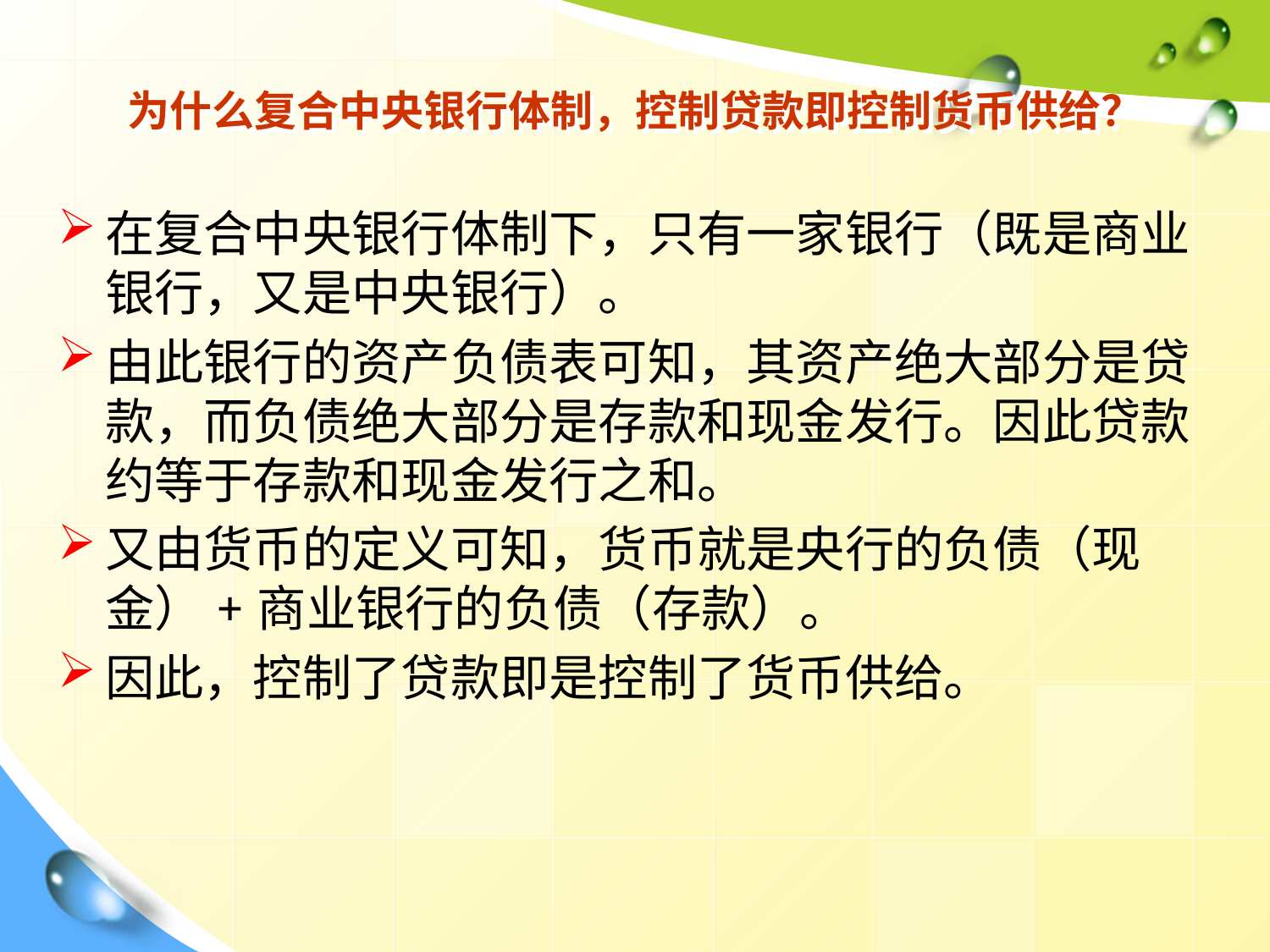

# 为什么复合中央银行体制，控制贷款即控制货币供给？
在复合中央银行体制下，只有一家银行（既是商业银行，又是中央银行）。
由此银行的资产负债表可知，其资产绝大部分是贷款，而负债绝大部分是存款和现金发行。因此贷款约等于存款和现金发行之和。
又由货币的定义可知，货币就是央行的负债（现金）+商业银行的负债（存款）。
因此，控制了贷款即是控制了货币供给。